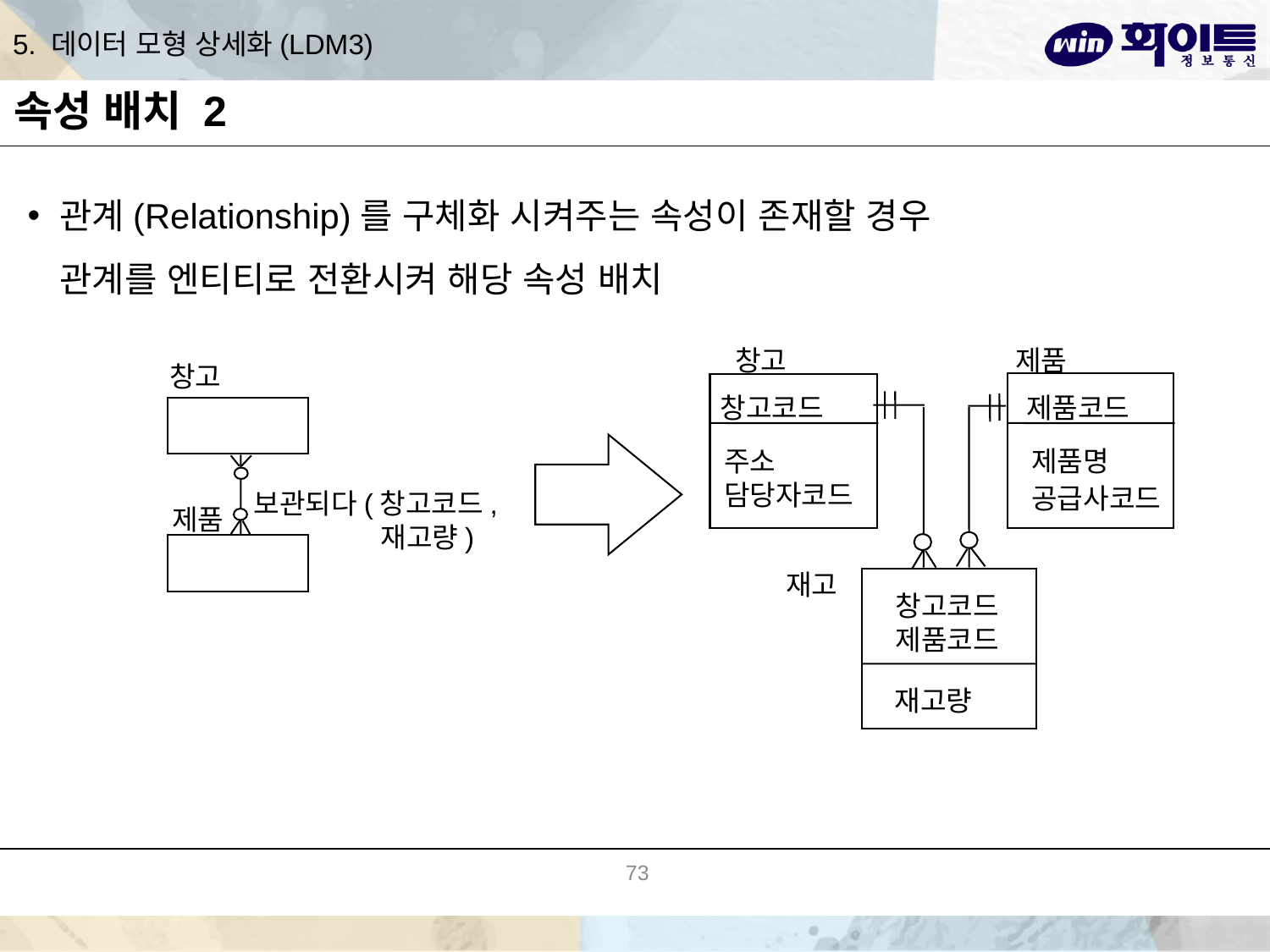

# 5. 데이터 모형 상세화(LDM3)
속성 배치 2
관계(Relationship)를 구체화 시켜주는 속성이 존재할 경우
관계를 엔티티로 전환시켜 해당 속성 배치
창고
제품
창고

창고코드
제품코드

주소
담당자코드
제품명
공급사코드

보관되다(창고코드,
	재고량)
제품

재고

창고코드
제품코드

재고량
73